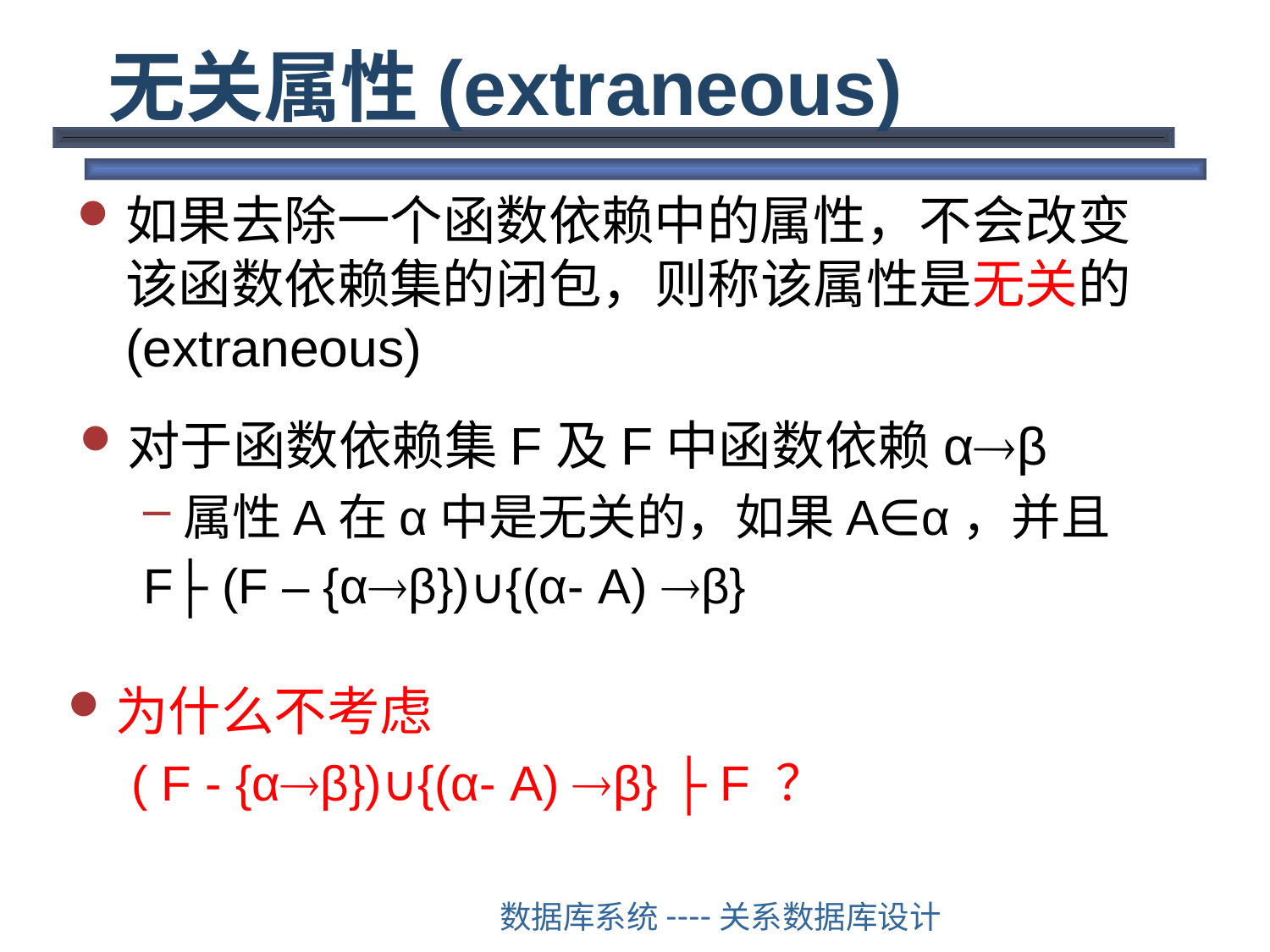

# 无关属性(extraneous)
如果去除一个函数依赖中的属性，不会改变该函数依赖集的闭包，则称该属性是无关的(extraneous)
对于函数依赖集F及F中函数依赖α→β
属性A在α中是无关的，如果A∈α，并且
F├ (F – {α→β})∪{(α- A) →β}

为什么不考虑
( F - {α→β})∪{(α- A) →β} ├ F ？
数据库系统----关系数据库设计